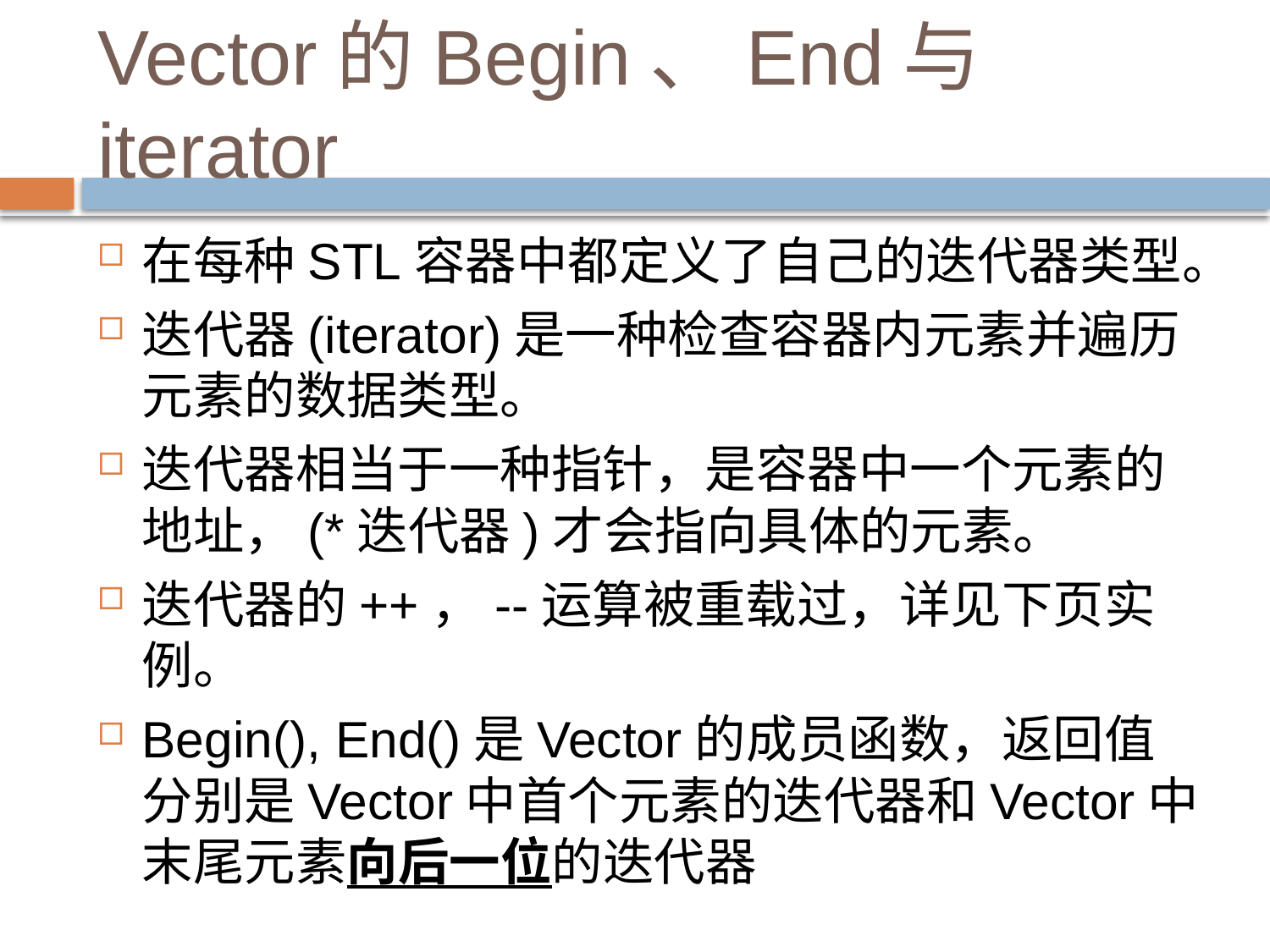

# Vector的Begin、End与iterator
在每种STL容器中都定义了自己的迭代器类型。
迭代器(iterator)是一种检查容器内元素并遍历元素的数据类型。
迭代器相当于一种指针，是容器中一个元素的地址，(*迭代器)才会指向具体的元素。
迭代器的++，--运算被重载过，详见下页实例。
Begin(), End()是Vector的成员函数，返回值分别是Vector中首个元素的迭代器和Vector中末尾元素向后一位的迭代器